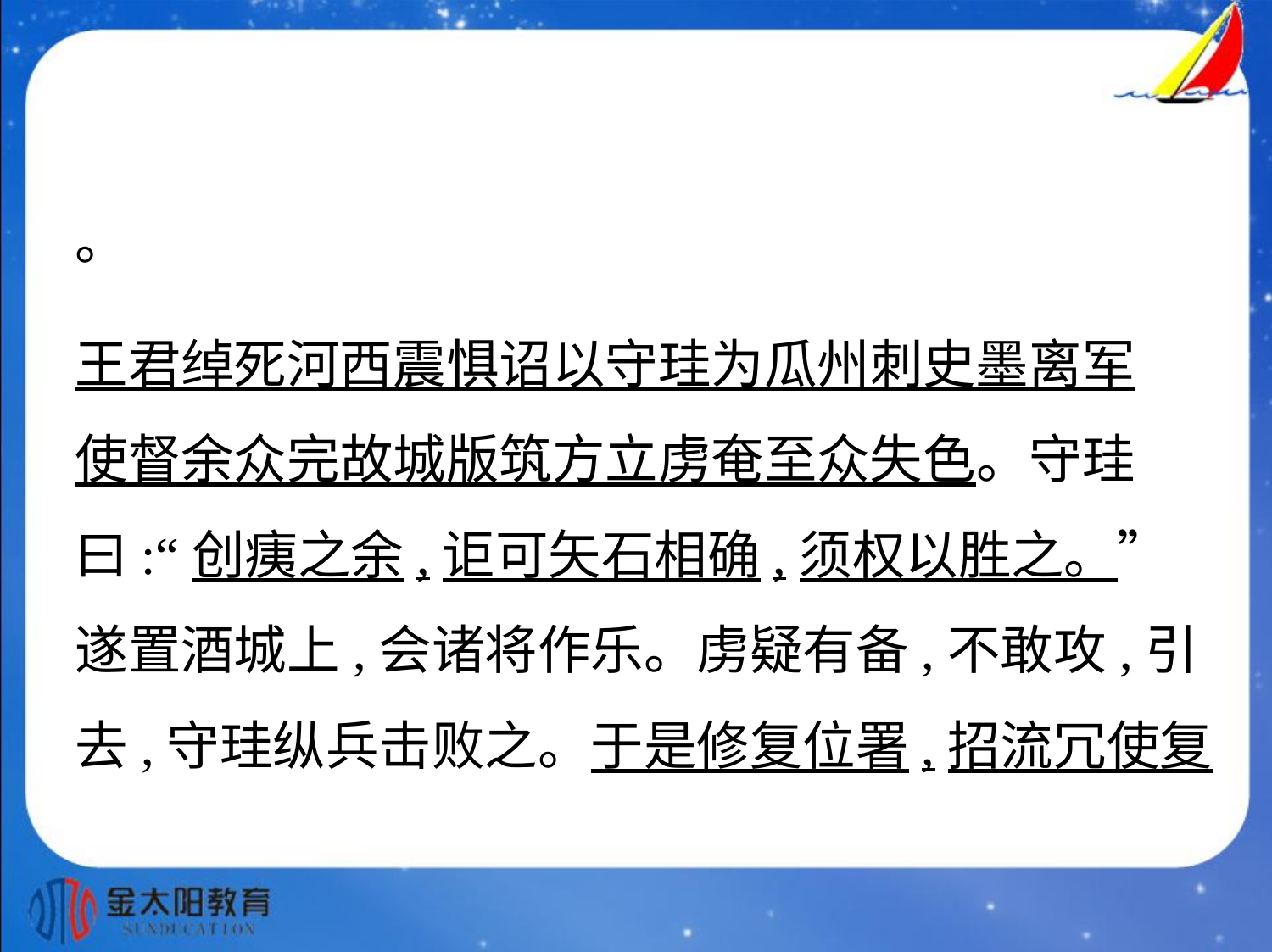

。
王君绰死河西震惧诏以守珪为瓜州刺史墨离军
使督余众完故城版筑方立虏奄至众失色。守珪
曰:“创痍之余,讵可矢石相确,须权以胜之。”
遂置酒城上,会诸将作乐。虏疑有备,不敢攻,引
去,守珪纵兵击败之。于是修复位署,招流冗使复